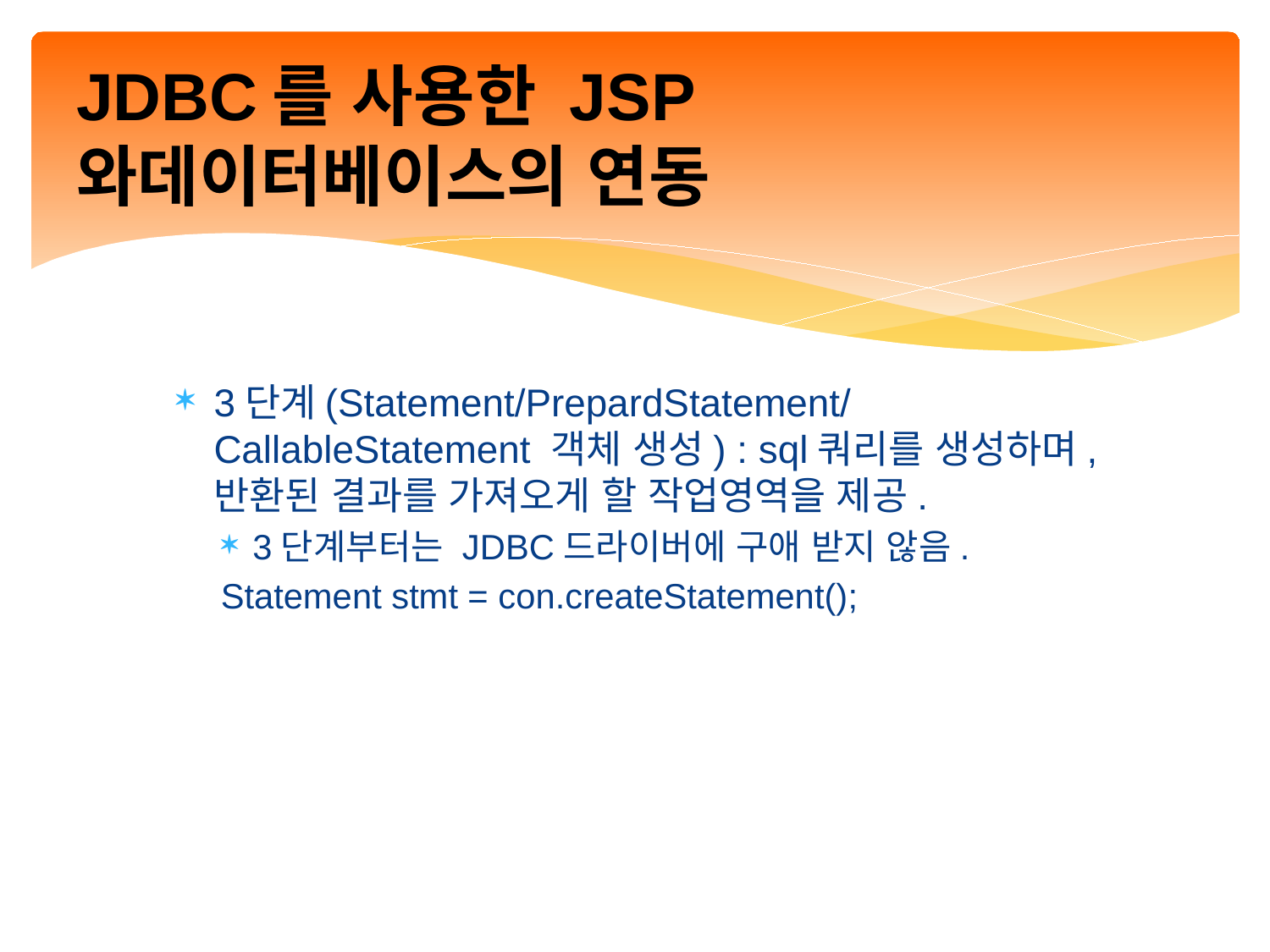

# JDBC를 사용한 JSP와데이터베이스의 연동
3단계(Statement/PrepardStatement/CallableStatement 객체 생성) : sql쿼리를 생성하며, 반환된 결과를 가져오게 할 작업영역을 제공.
3단계부터는 JDBC드라이버에 구애 받지 않음.
Statement stmt = con.createStatement();